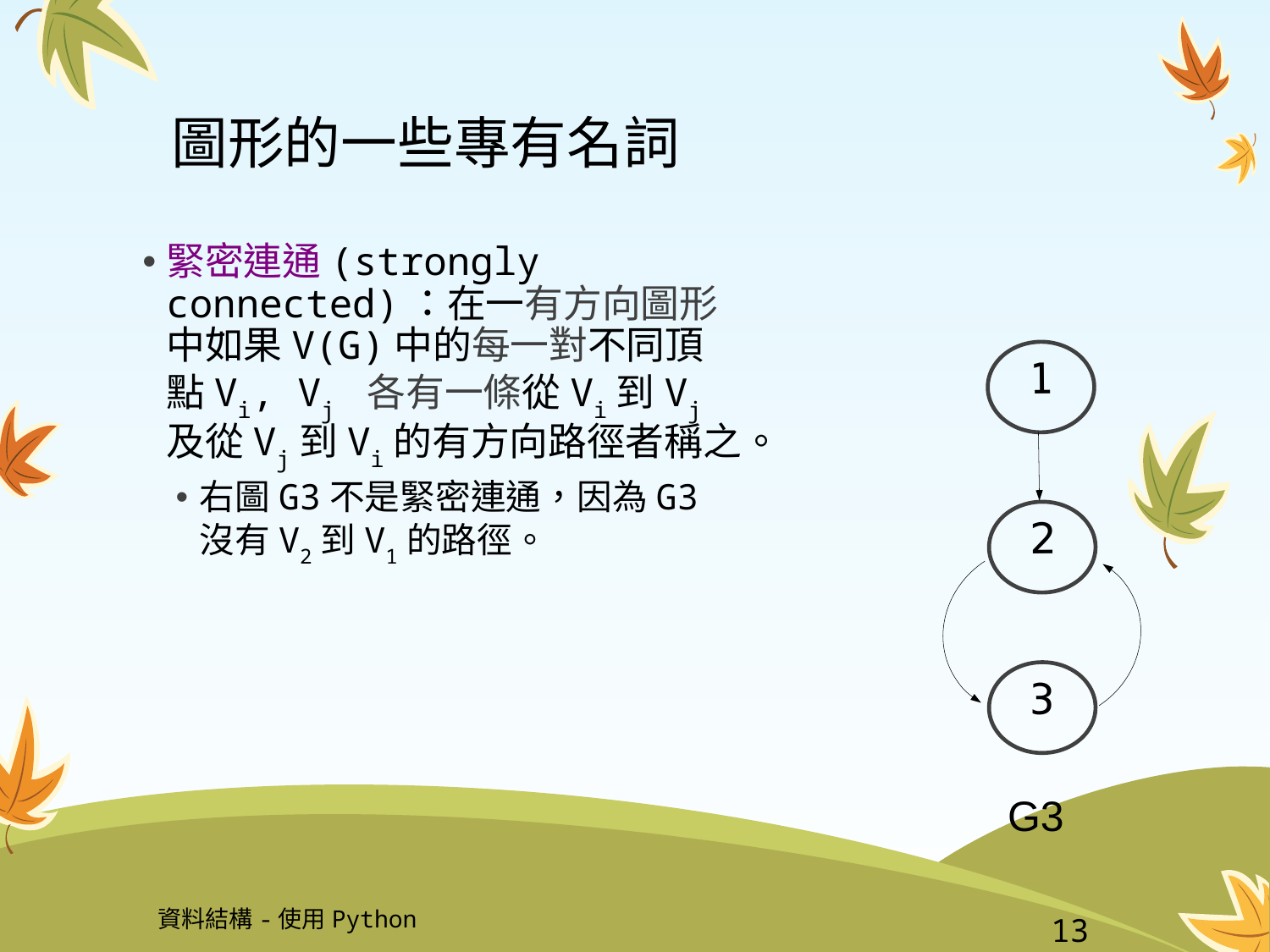

# 圖形的一些專有名詞
緊密連通(strongly connected)：在一有方向圖形中如果V(G)中的每一對不同頂點Vi, Vj 各有一條從Vi到Vj及從Vj到Vi的有方向路徑者稱之。
右圖G3不是緊密連通，因為G3沒有V2到V1的路徑。
1

2

3
G3
資料結構-使用Python
13